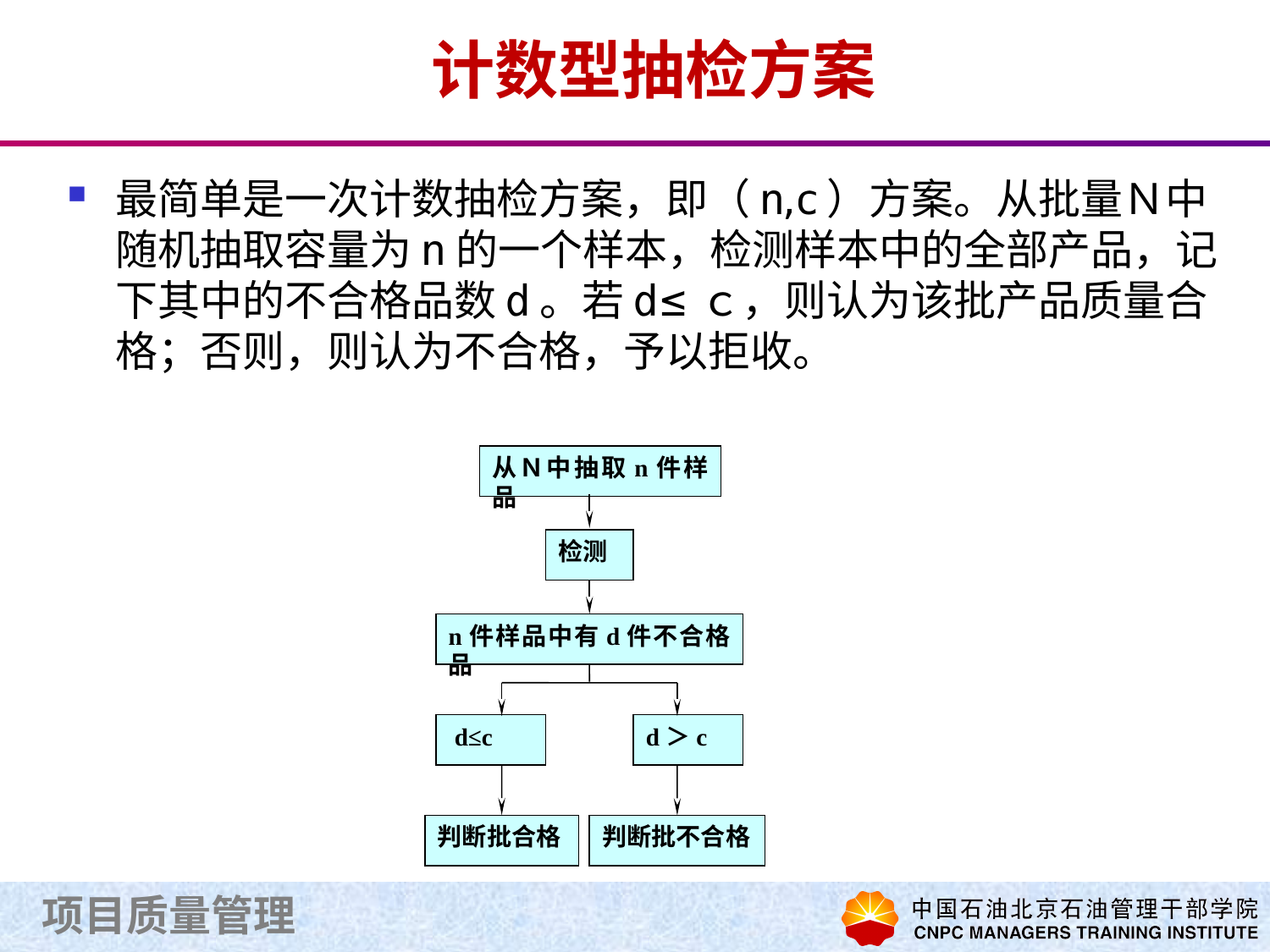

# 计数型抽检方案
最简单是一次计数抽检方案，即（n,c）方案。从批量Ｎ中随机抽取容量为n的一个样本，检测样本中的全部产品，记下其中的不合格品数d。若d≤ｃ，则认为该批产品质量合格；否则，则认为不合格，予以拒收。
从Ｎ中抽取n件样品

检测

n件样品中有d件不合格品

 d≤c
d＞c

判断批合格
判断批不合格